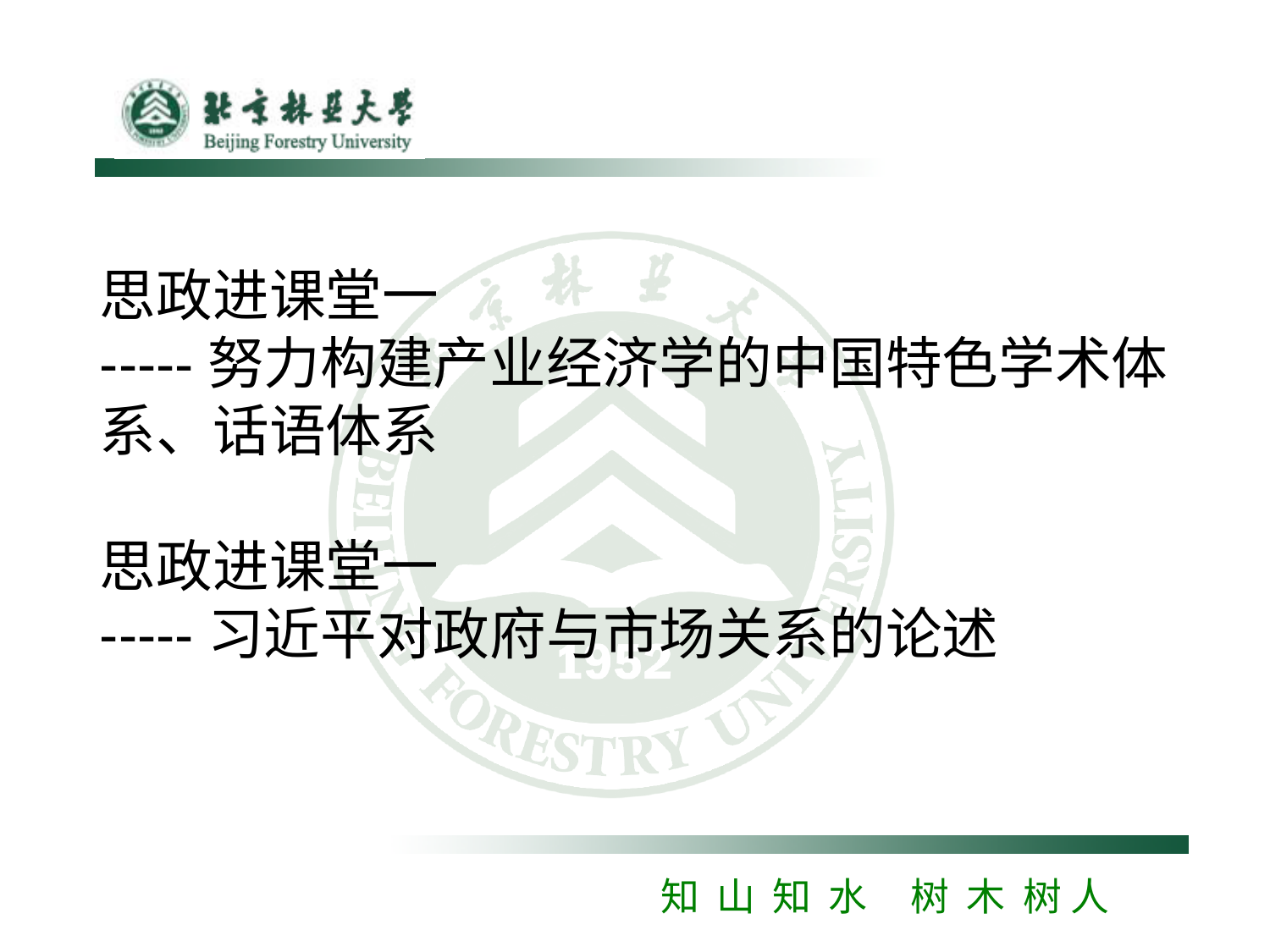

#
思政进课堂一
-----努力构建产业经济学的中国特色学术体系、话语体系

思政进课堂一
-----习近平对政府与市场关系的论述